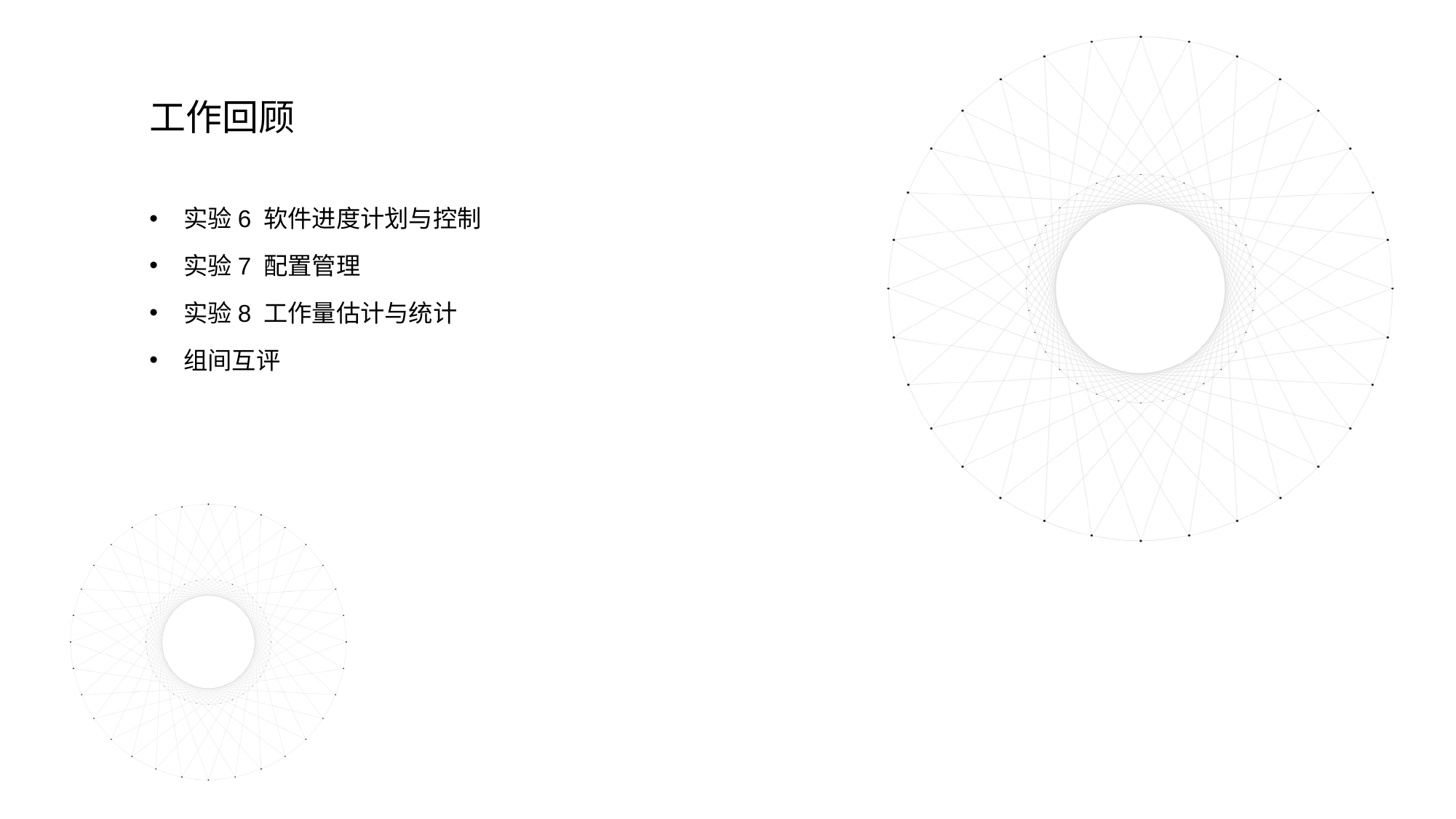

工作回顾
实验6 软件进度计划与控制
实验7 配置管理
实验8 工作量估计与统计
组间互评